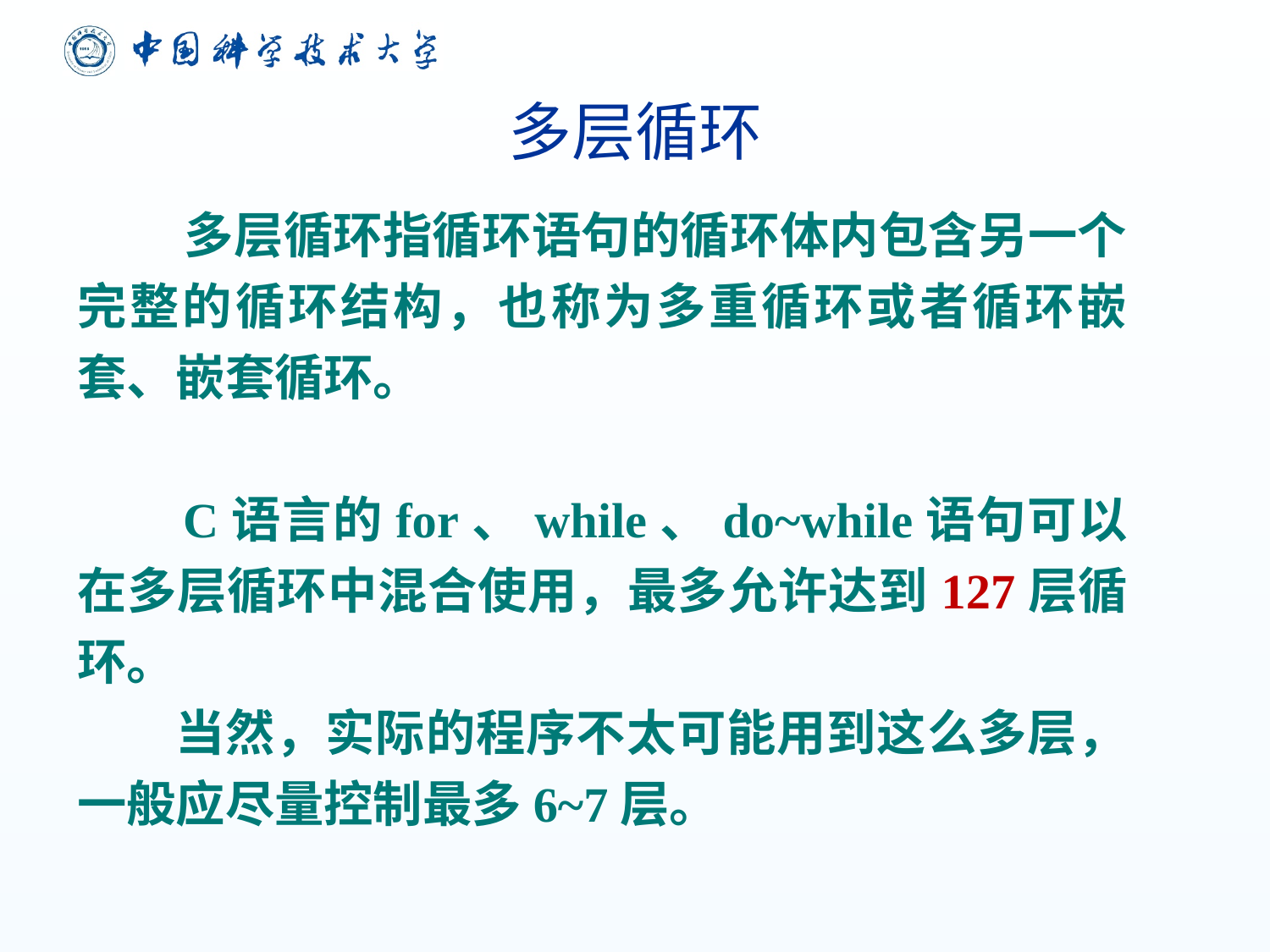

# 多层循环
     多层循环指循环语句的循环体内包含另一个完整的循环结构，也称为多重循环或者循环嵌套、嵌套循环。

     C语言的for、while、do~while语句可以在多层循环中混合使用，最多允许达到127层循环。
    当然，实际的程序不太可能用到这么多层，一般应尽量控制最多6~7层。